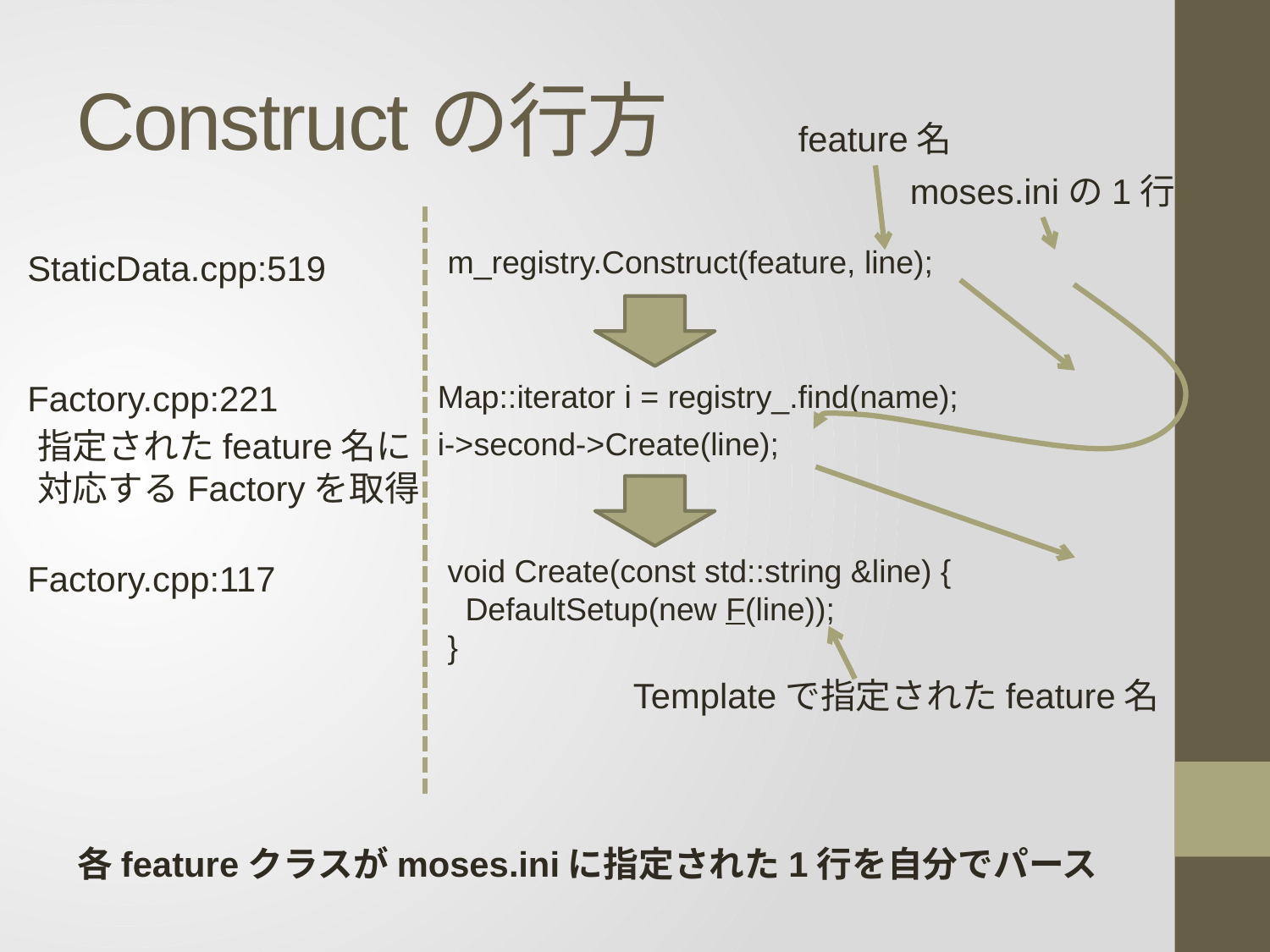

# Constructの行方
feature名
moses.iniの1行
m_registry.Construct(feature, line);
StaticData.cpp:519

Map::iterator i = registry_.find(name);
i->second->Create(line);
Factory.cpp:221
指定されたfeature名に
対応するFactoryを取得

void Create(const std::string &line) {
  DefaultSetup(new F(line));
}
Factory.cpp:117
Templateで指定されたfeature名
各featureクラスがmoses.iniに指定された1行を自分でパース